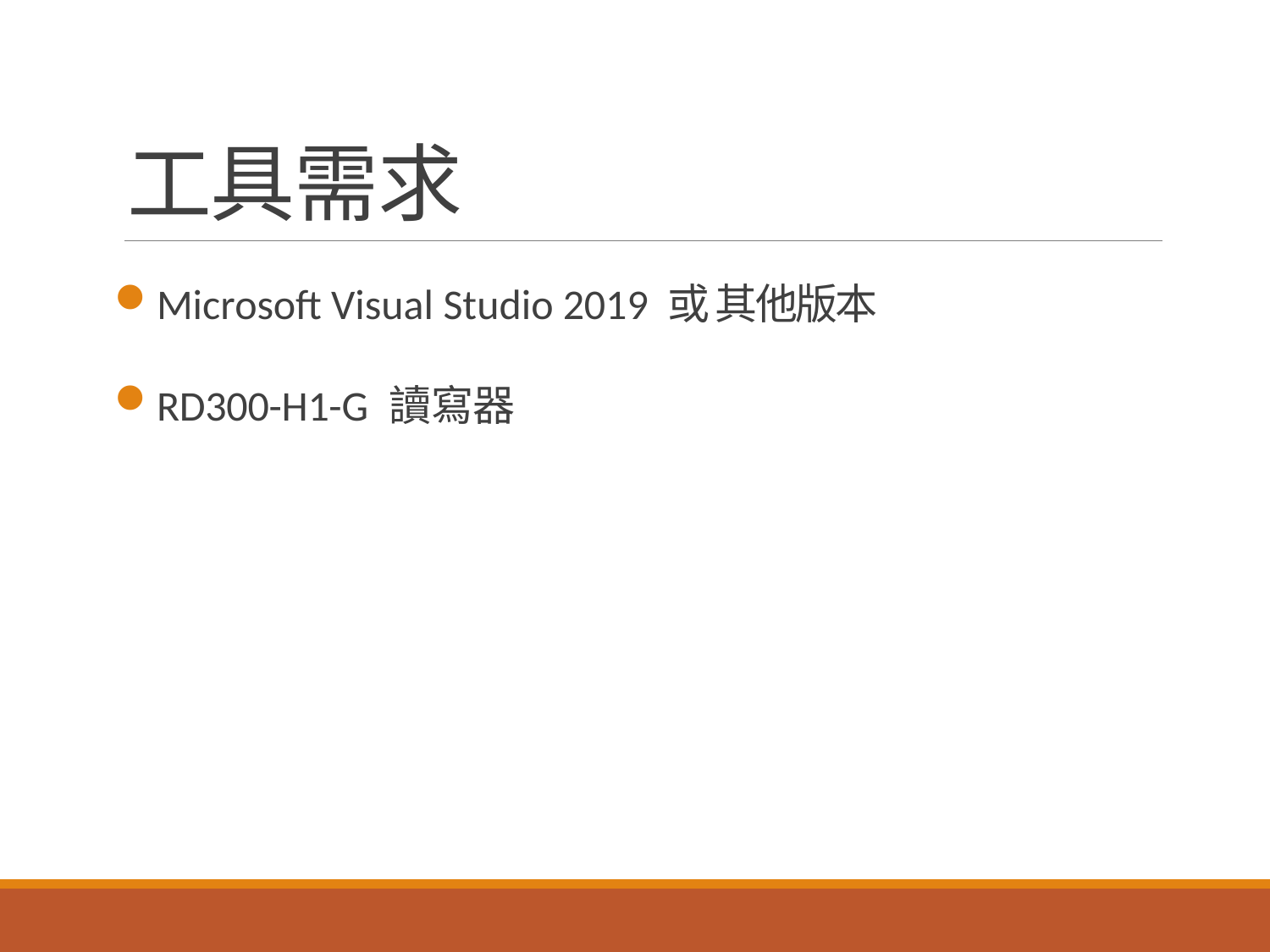

# 工具需求
Microsoft Visual Studio 2019 或 其他版本
RD300-H1-G 讀寫器